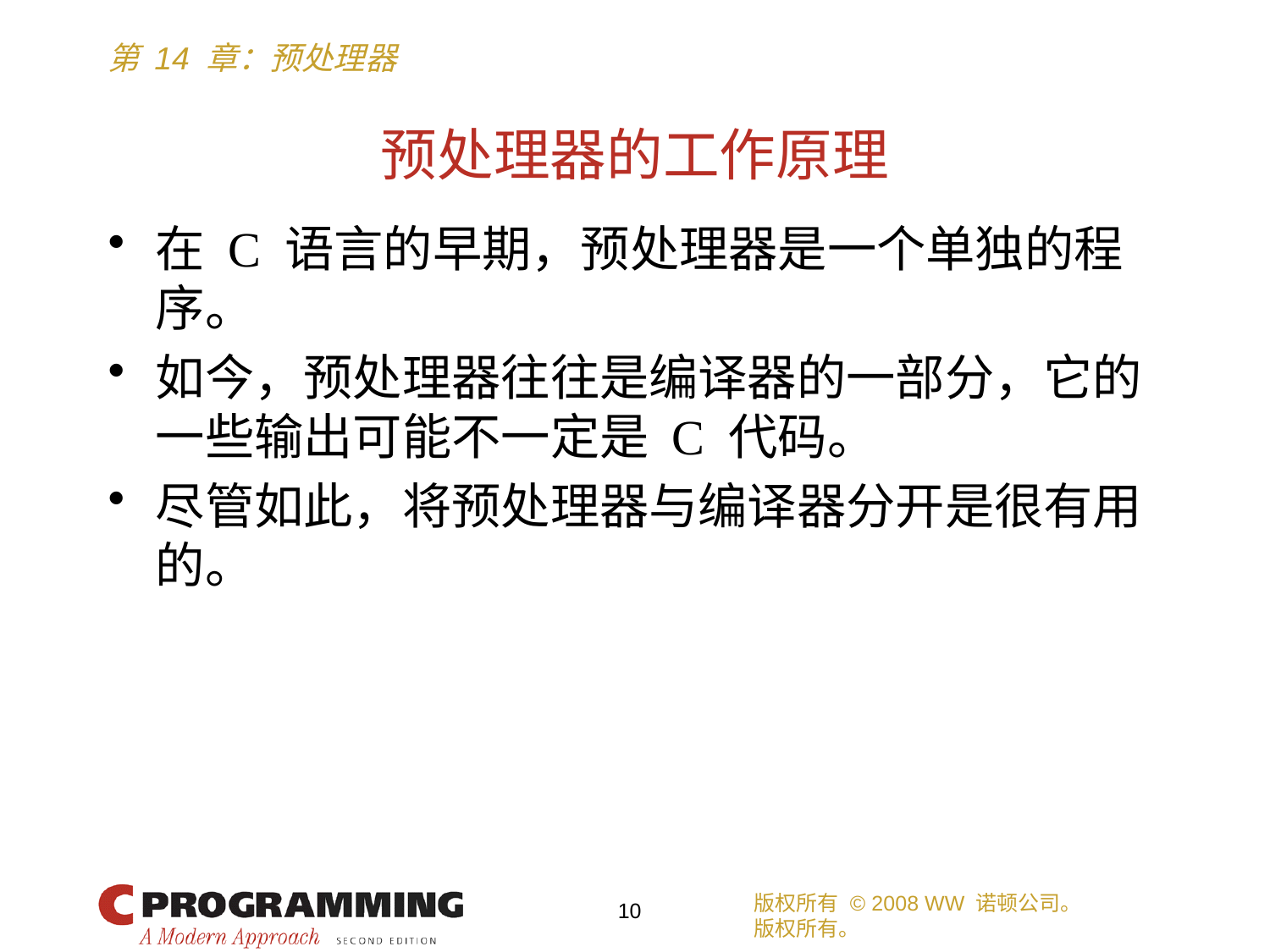

# 预处理器的工作原理
在 C 语言的早期，预处理器是一个单独的程序。
如今，预处理器往往是编译器的一部分，它的一些输出可能不一定是 C 代码。
尽管如此，将预处理器与编译器分开是很有用的。
版权所有 © 2008 WW 诺顿公司。
版权所有。
10